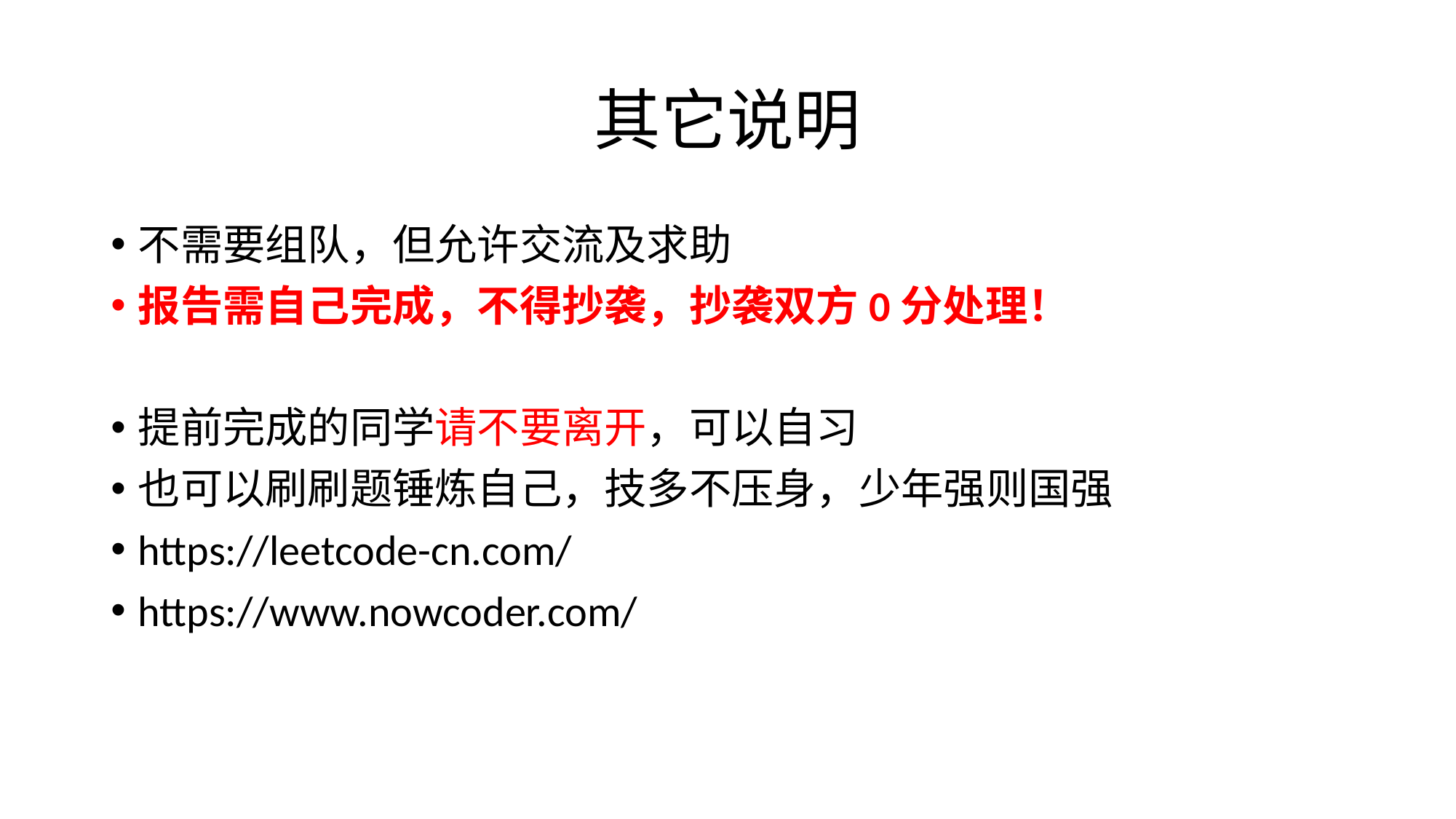

# 其它说明
不需要组队，但允许交流及求助
报告需自己完成，不得抄袭，抄袭双方0分处理！

提前完成的同学请不要离开，可以自习
也可以刷刷题锤炼自己，技多不压身，少年强则国强
https://leetcode-cn.com/
https://www.nowcoder.com/